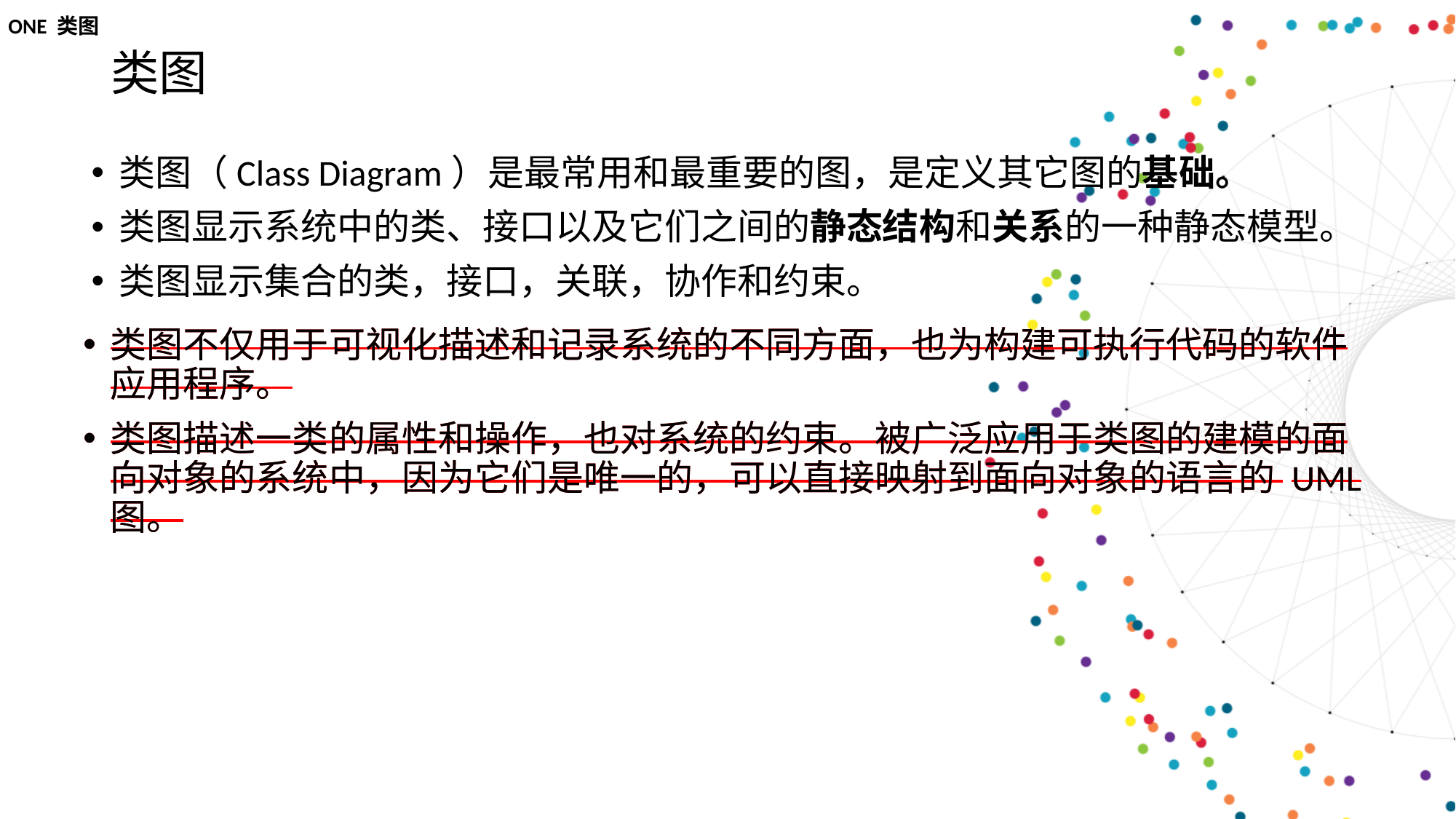

ONE 类图
类图
类图（Class Diagram）是最常用和最重要的图，是定义其它图的基础。
类图显示系统中的类、接口以及它们之间的静态结构和关系的一种静态模型。
类图显示集合的类，接口，关联，协作和约束。
类图不仅用于可视化描述和记录系统的不同方面，也为构建可执行代码的软件应用程序。
类图描述一类的属性和操作，也对系统的约束。被广泛应用于类图的建模的面向对象的系统中，因为它们是唯一的，可以直接映射到面向对象的语言的 UML 图。

类图不仅用于可视化描述和记录系统的不同方面，也为构建可执行代码的软件应用程序。
类图描述一类的属性和操作，也对系统的约束。被广泛应用于类图的建模的面向对象的系统中，因为它们是唯一的，可以直接映射到面向对象的语言的 UML 图。